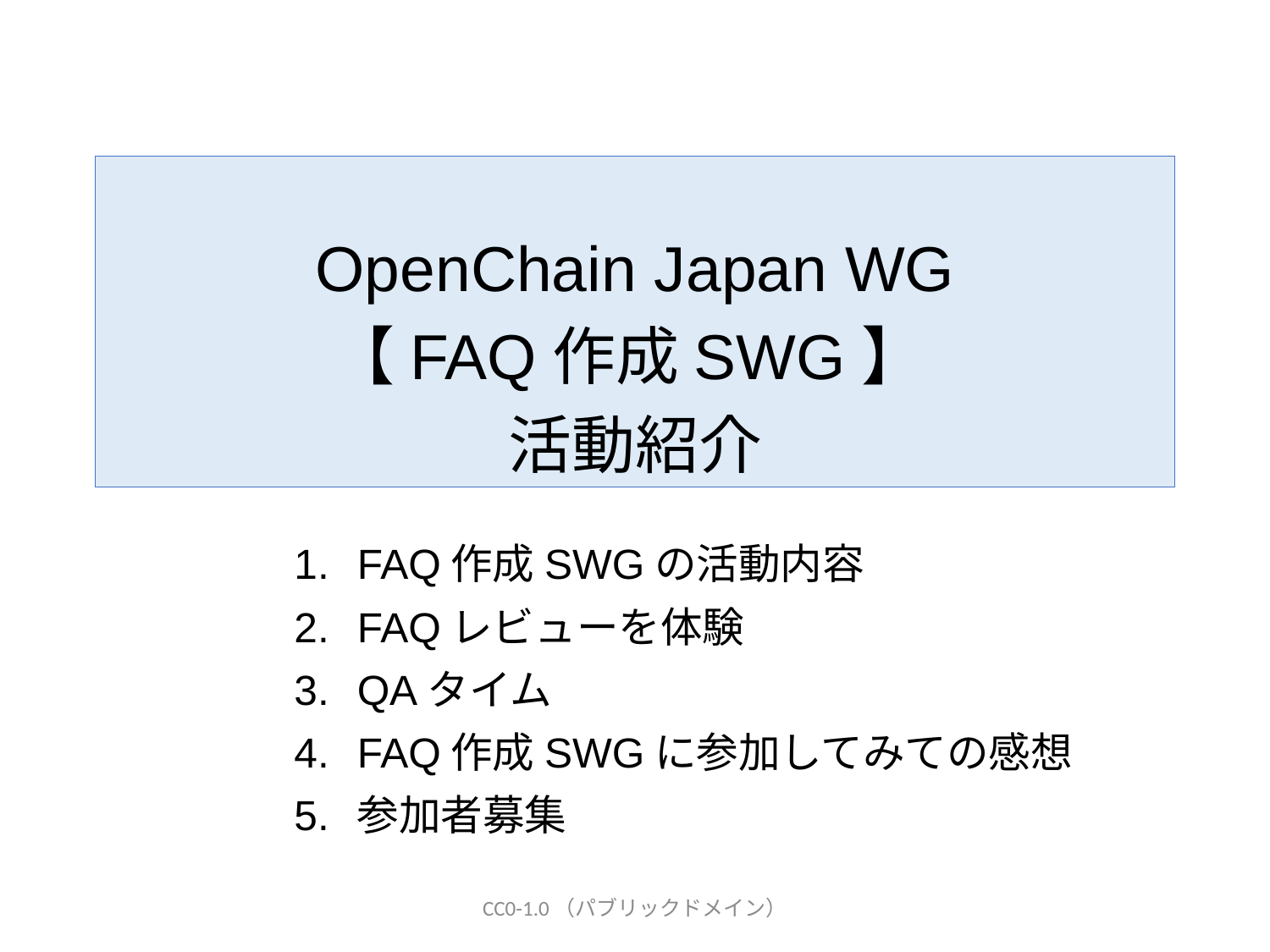

# OpenChain Japan WG 【FAQ作成SWG】 活動紹介
FAQ作成SWGの活動内容
FAQレビューを体験
QAタイム
FAQ作成SWGに参加してみての感想
参加者募集

CC0-1.0（パブリックドメイン）